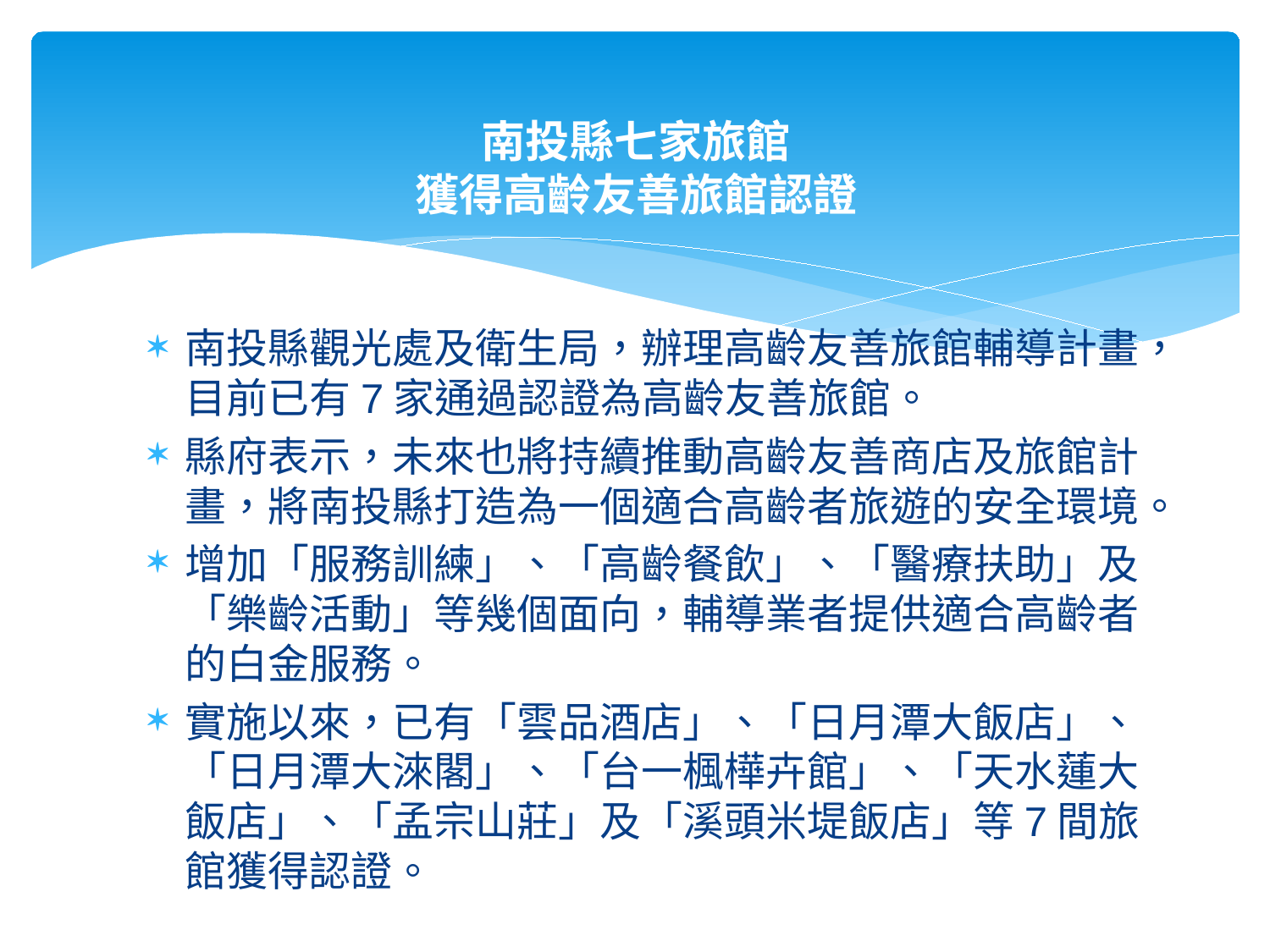

# 南投縣七家旅館 獲得高齡友善旅館認證
南投縣觀光處及衛生局，辦理高齡友善旅館輔導計畫，目前已有7家通過認證為高齡友善旅館。
縣府表示，未來也將持續推動高齡友善商店及旅館計畫，將南投縣打造為一個適合高齡者旅遊的安全環境。
增加「服務訓練」、「高齡餐飲」、「醫療扶助」及「樂齡活動」等幾個面向，輔導業者提供適合高齡者的白金服務。
實施以來，已有「雲品酒店」、「日月潭大飯店」、「日月潭大淶閣」、「台一楓樺卉館」、「天水蓮大飯店」、「孟宗山莊」及「溪頭米堤飯店」等7間旅館獲得認證。